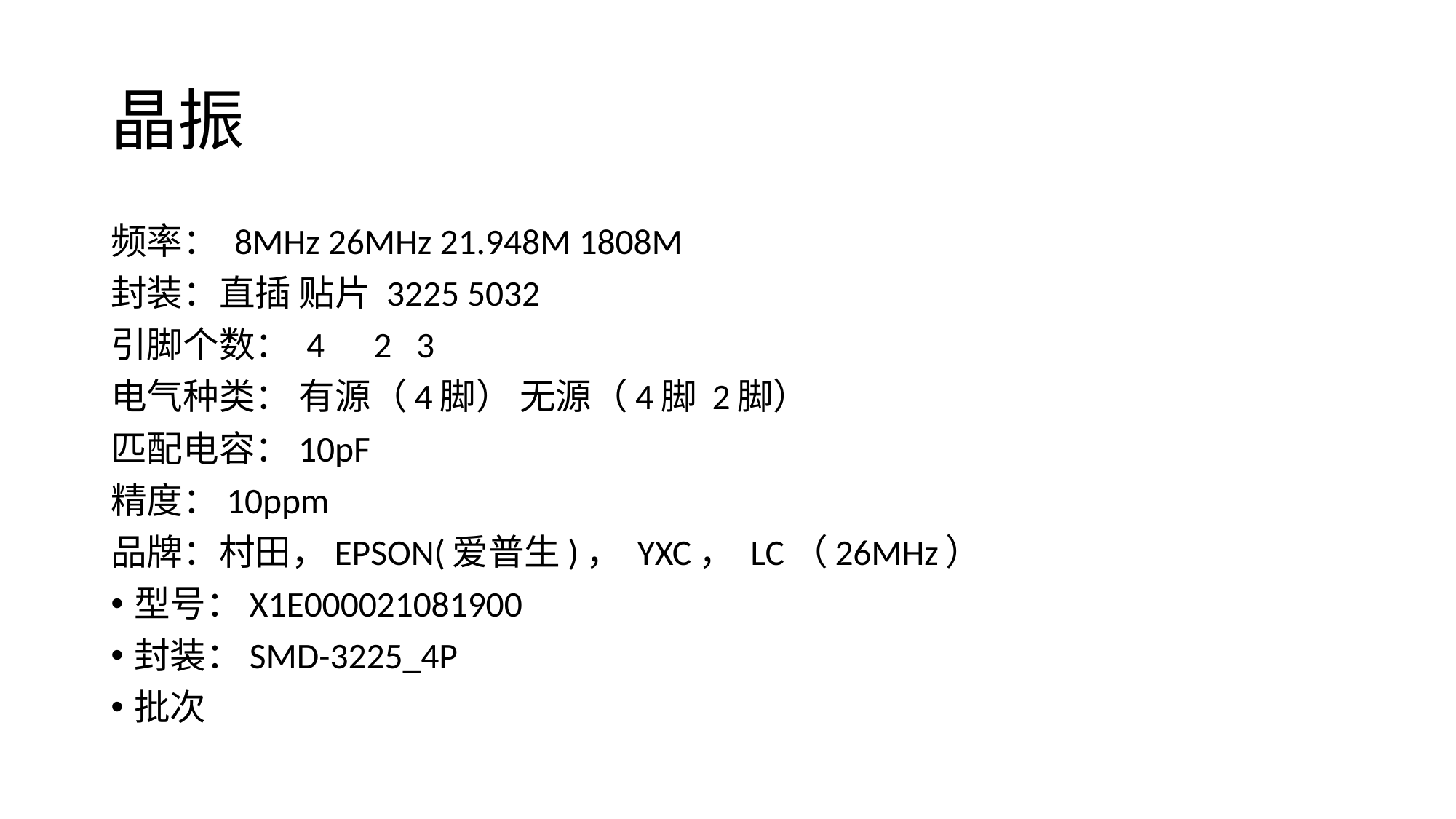

# 晶振
频率： 8MHz 26MHz 21.948M 1808M
封装：直插 贴片 3225 5032
引脚个数： 4      2   3
电气种类： 有源（4脚） 无源（4脚 2脚）
匹配电容：10pF
精度：10ppm
品牌：村田，EPSON(爱普生)， YXC， LC（26MHz）
型号：X1E000021081900
封装：SMD-3225_4P
批次